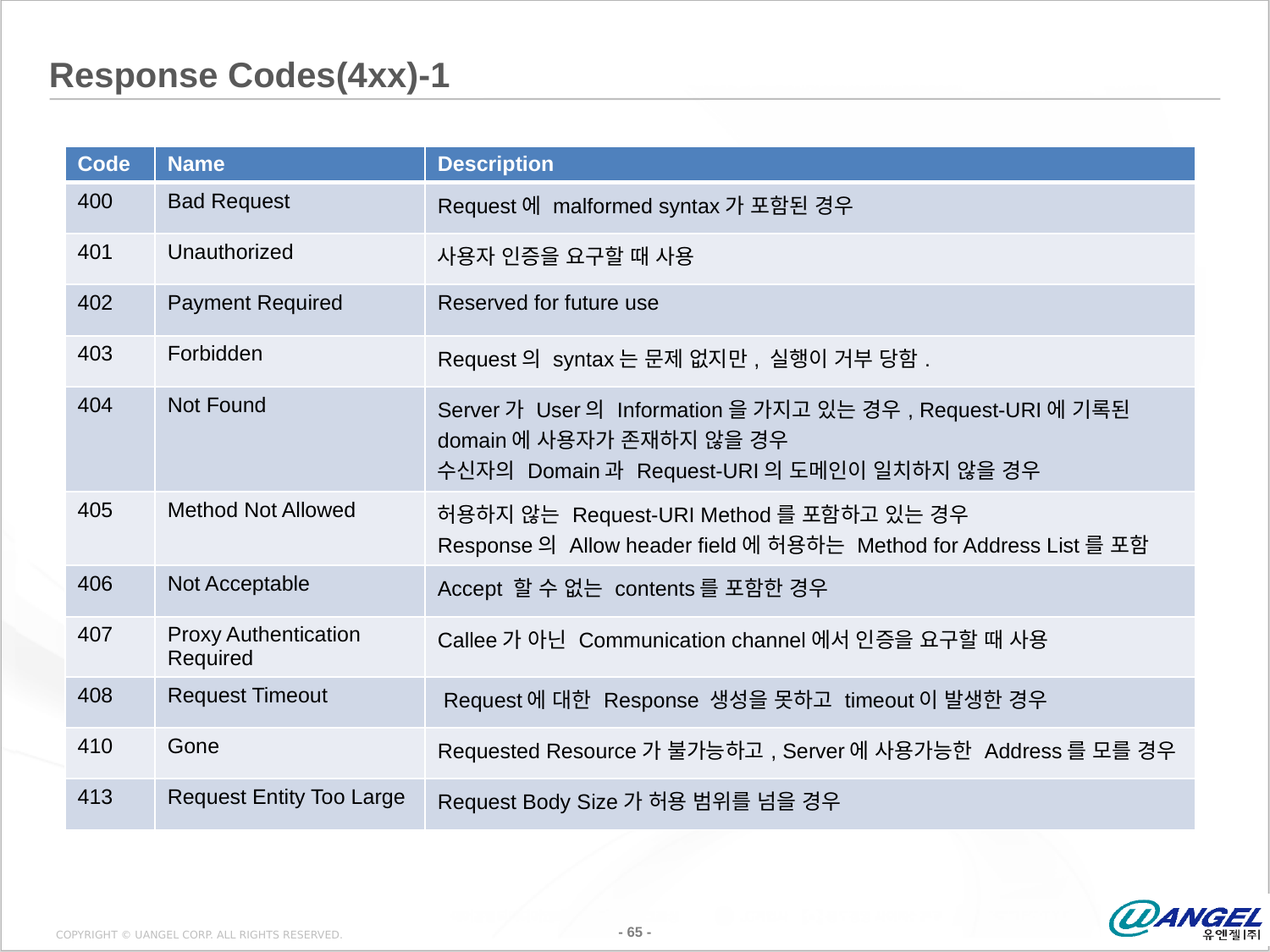

# Response Codes(4xx)-1
| Code | Name | Description |
| --- | --- | --- |
| 400 | Bad Request | Request에 malformed syntax가 포함된 경우 |
| 401 | Unauthorized | 사용자 인증을 요구할 때 사용 |
| 402 | Payment Required | Reserved for future use |
| 403 | Forbidden | Request의 syntax는 문제 없지만, 실행이 거부 당함. |
| 404 | Not Found | Server가 User의 Information을 가지고 있는 경우, Request-URI에 기록된 domain에 사용자가 존재하지 않을 경우 수신자의 Domain과 Request-URI의 도메인이 일치하지 않을 경우 |
| 405 | Method Not Allowed | 허용하지 않는 Request-URI Method를 포함하고 있는 경우 Response의 Allow header field에 허용하는 Method for Address List를 포함 |
| 406 | Not Acceptable | Accept 할 수 없는 contents를 포함한 경우 |
| 407 | Proxy Authentication Required | Callee가 아닌 Communication channel에서 인증을 요구할 때 사용 |
| 408 | Request Timeout | Request에 대한 Response 생성을 못하고 timeout이 발생한 경우 |
| 410 | Gone | Requested Resource가 불가능하고, Server에 사용가능한 Address를 모를 경우 |
| 413 | Request Entity Too Large | Request Body Size가 허용 범위를 넘을 경우 |